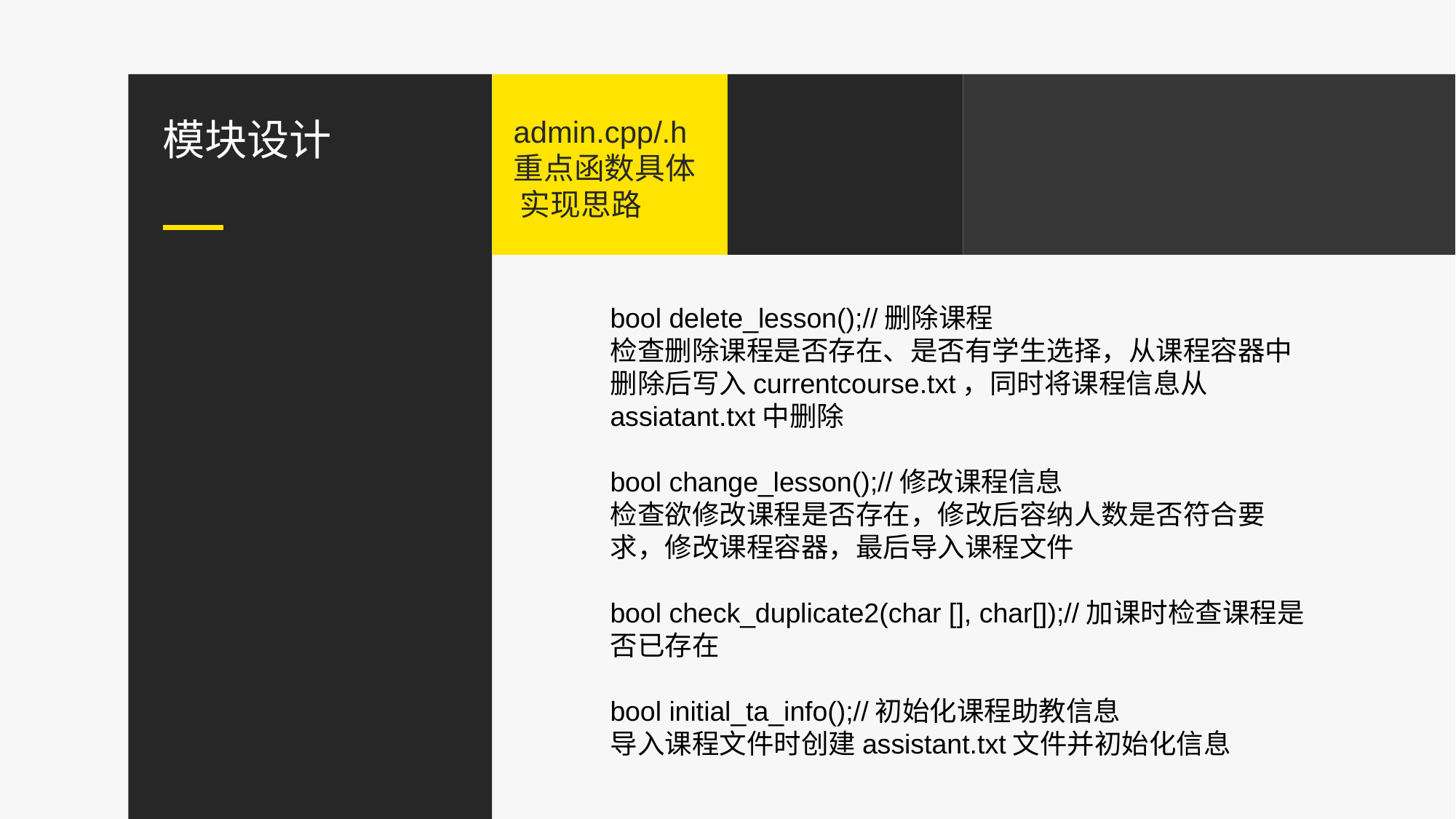

模块设计
admin.cpp/.h
重点函数具体   实现思路

bool delete_lesson();//删除课程
检查删除课程是否存在、是否有学生选择，从课程容器中删除后写入currentcourse.txt，同时将课程信息从assiatant.txt中删除

bool change_lesson();//修改课程信息
检查欲修改课程是否存在，修改后容纳人数是否符合要求，修改课程容器，最后导入课程文件

bool check_duplicate2(char [], char[]);//加课时检查课程是否已存在

bool initial_ta_info();//初始化课程助教信息
导入课程文件时创建assistant.txt文件并初始化信息